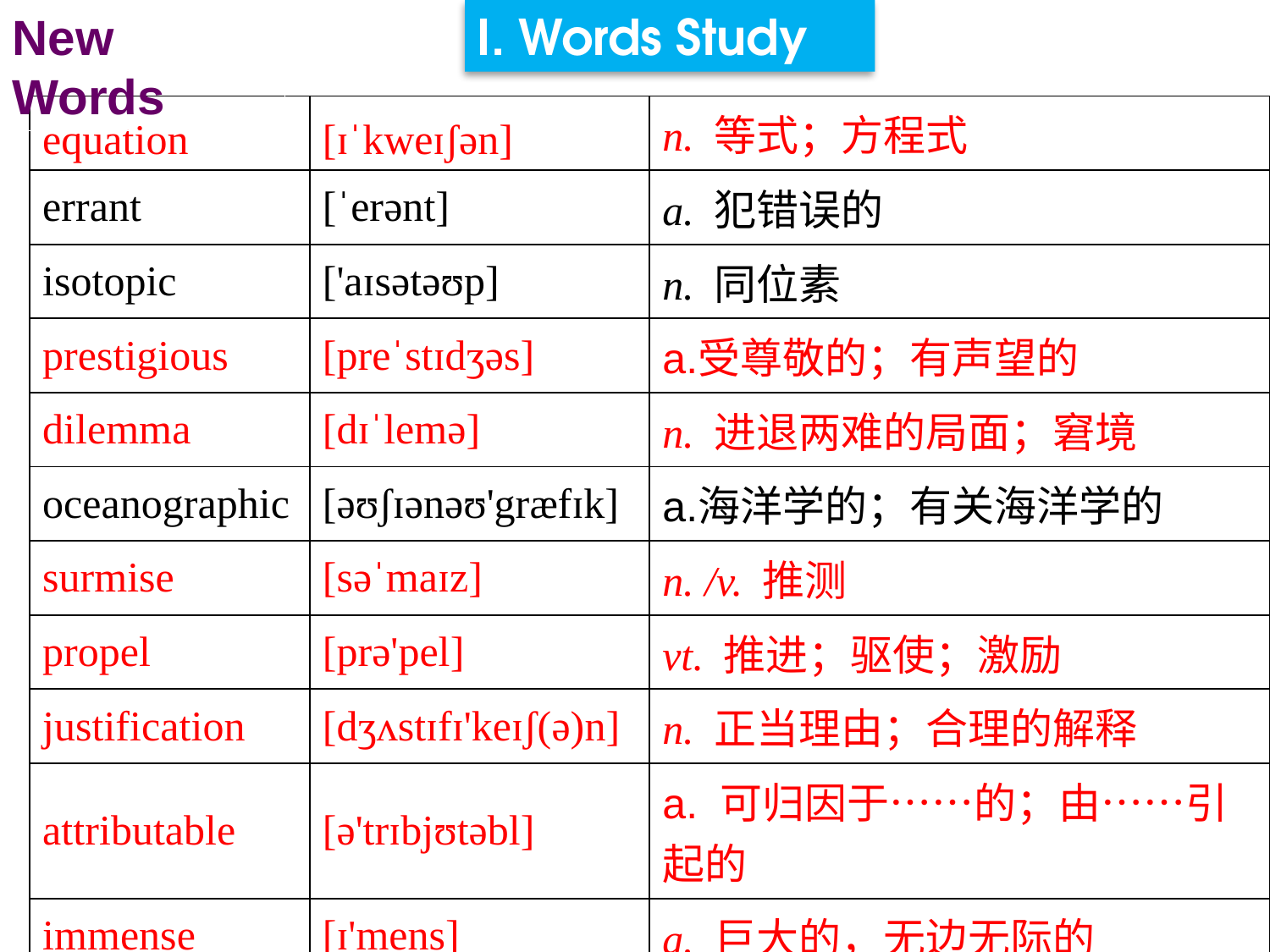

New Words
I. Words Study
| equation | [ɪˈkweɪʃən] | n. 等式；方程式 |
| --- | --- | --- |
| errant | [ˈerənt] | a. 犯错误的 |
| isotopic | ['aɪsətəʊp] | n. 同位素 |
| prestigious | [preˈstɪdʒəs] | 受尊敬的；有声望的 |
| dilemma | [dɪˈlemə] | n. 进退两难的局面；窘境 |
| oceanographic | [əʊʃɪənəʊ'græfɪk] | 海洋学的；有关海洋学的 |
| surmise | [səˈmaɪz] | n. /v. 推测 |
| propel | [prə'pel] | vt. 推进；驱使；激励 |
| justification | [dʒʌstɪfɪ'keɪʃ(ə)n] | n. 正当理由；合理的解释 |
| attributable | [ə'trɪbjʊtəbl] | 可归因于……的；由……引起的 |
| immense | [ɪ'mens] | a. 巨大的，无边无际的 |
| definitive | [dɪˈfɪnətɪv] | a. 最后的；决定性的；明确的 |